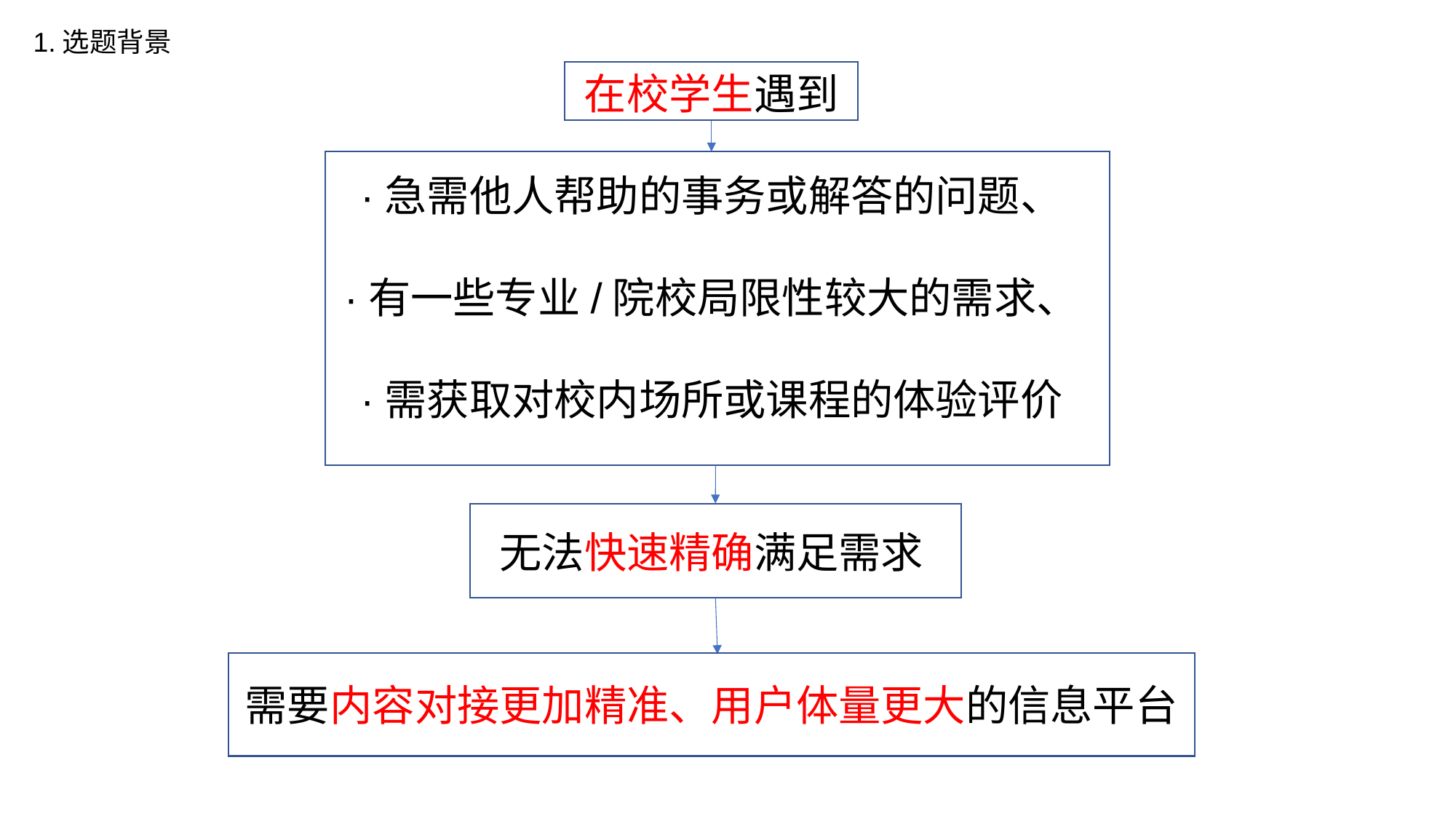

1.选题背景
在校学生遇到

·急需他人帮助的事务或解答的问题、

·有一些专业/院校局限性较大的需求、

·需获取对校内场所或课程的体验评价

无法快速精确满足需求

需要内容对接更加精准、用户体量更大的信息平台